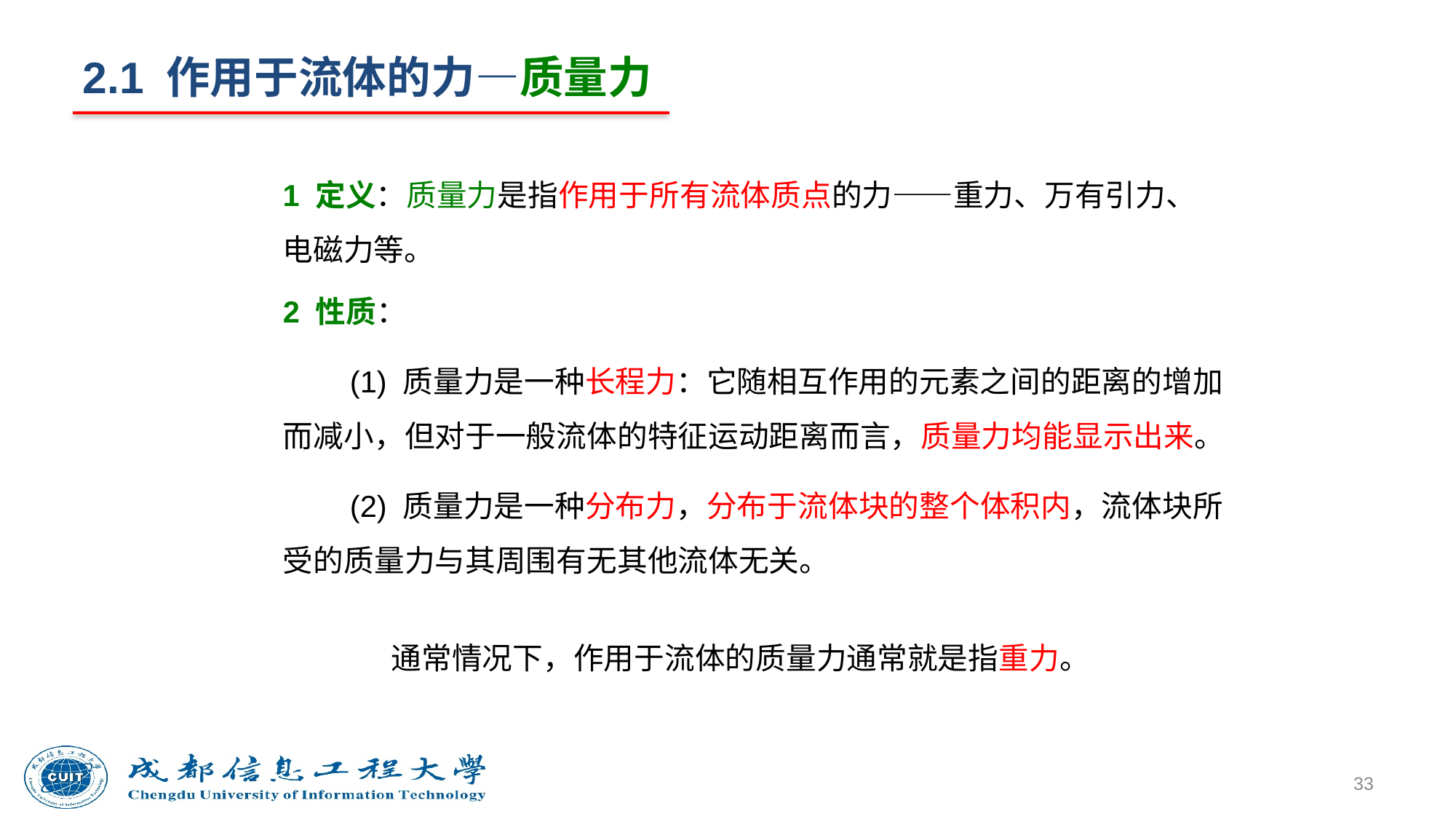

# 2.1 作用于流体的力—质量力
1 定义：质量力是指作用于所有流体质点的力——重力、万有引力、电磁力等。
2 性质：
        (1) 质量力是一种长程力：它随相互作用的元素之间的距离的增加而减小，但对于一般流体的特征运动距离而言，质量力均能显示出来。
        (2) 质量力是一种分布力，分布于流体块的整个体积内，流体块所受的质量力与其周围有无其他流体无关。
通常情况下，作用于流体的质量力通常就是指重力。
33